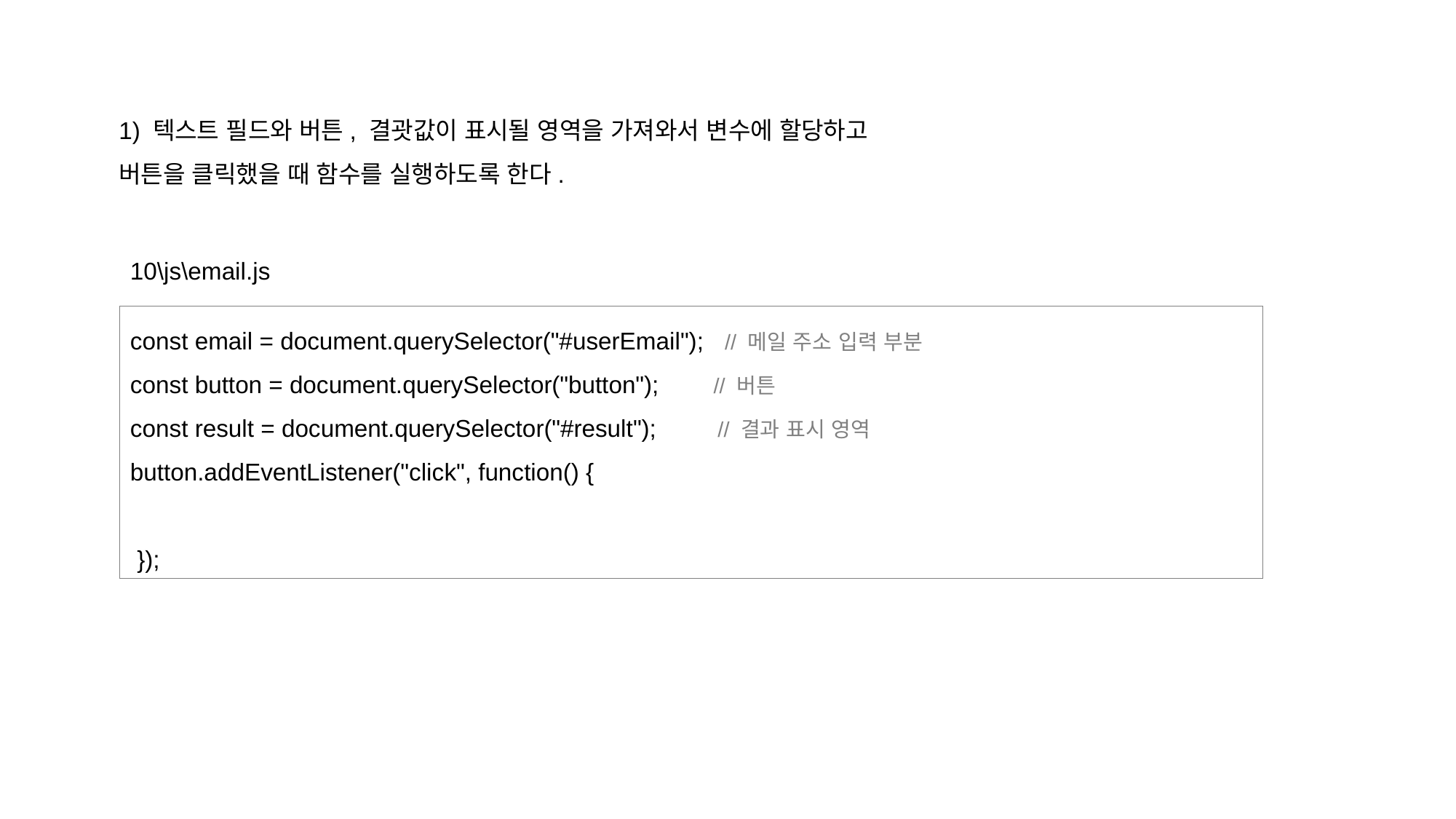

1) 텍스트 필드와 버튼, 결괏값이 표시될 영역을 가져와서 변수에 할당하고
버튼을 클릭했을 때 함수를 실행하도록 한다.
10\js\email.js
const email = document.querySelector("#userEmail");   // 메일 주소 입력 부분
const button = document.querySelector("button");        // 버튼
const result = document.querySelector("#result");         // 결과 표시 영역
button.addEventListener("click", function() {

 });